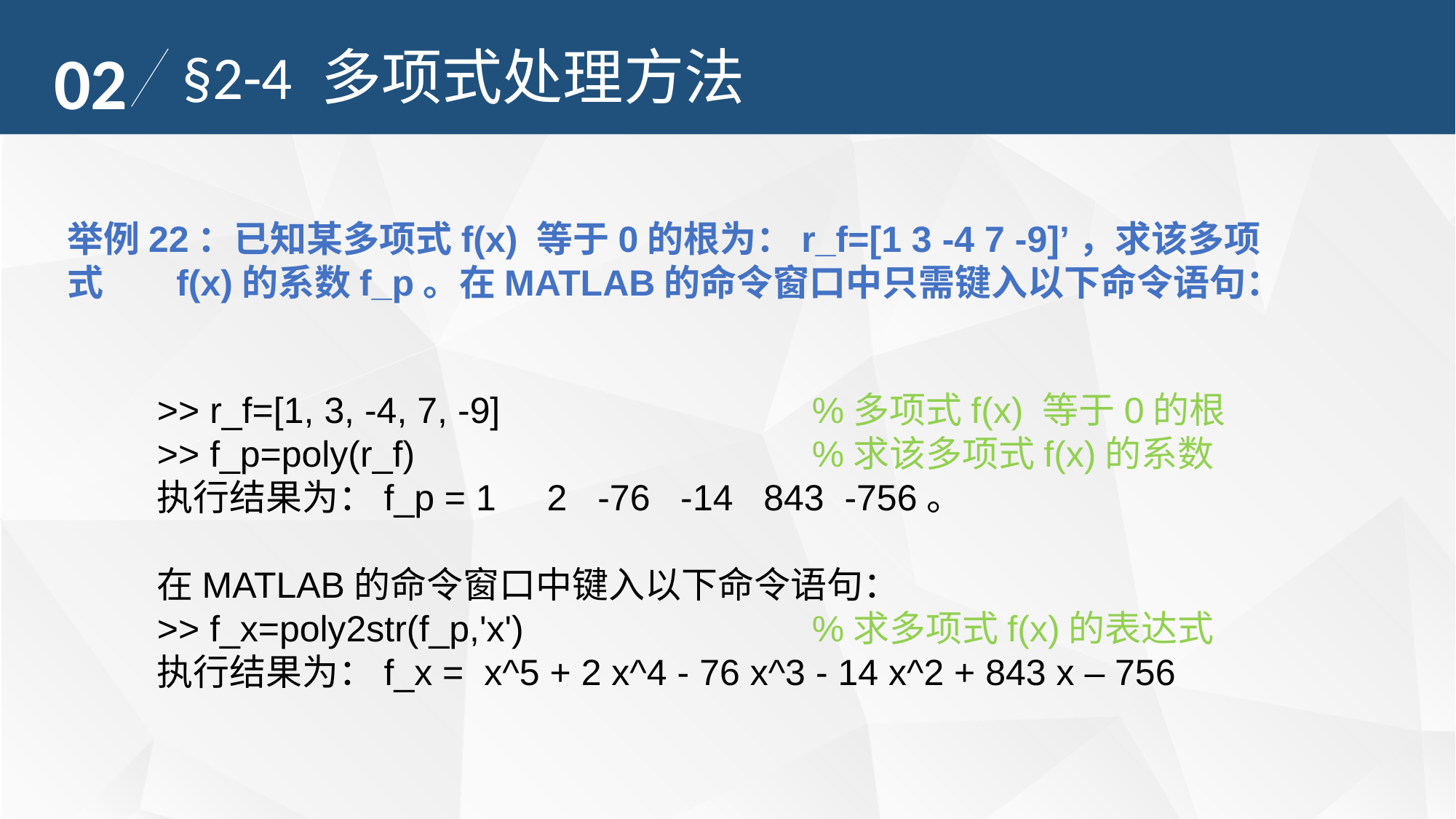

02
§2-4 多项式处理方法
举例22：已知某多项式f(x) 等于0的根为：r_f=[1 3 -4 7 -9]’，求该多项式	f(x)的系数f_p。在MATLAB的命令窗口中只需键入以下命令语句：
>> r_f=[1, 3, -4, 7, -9]			%多项式f(x) 等于0的根
>> f_p=poly(r_f)				%求该多项式f(x)的系数
执行结果为：f_p = 1     2   -76   -14   843  -756。

在MATLAB的命令窗口中键入以下命令语句：
>> f_x=poly2str(f_p,'x')			%求多项式f(x)的表达式
执行结果为：f_x =  x^5 + 2 x^4 - 76 x^3 - 14 x^2 + 843 x – 756